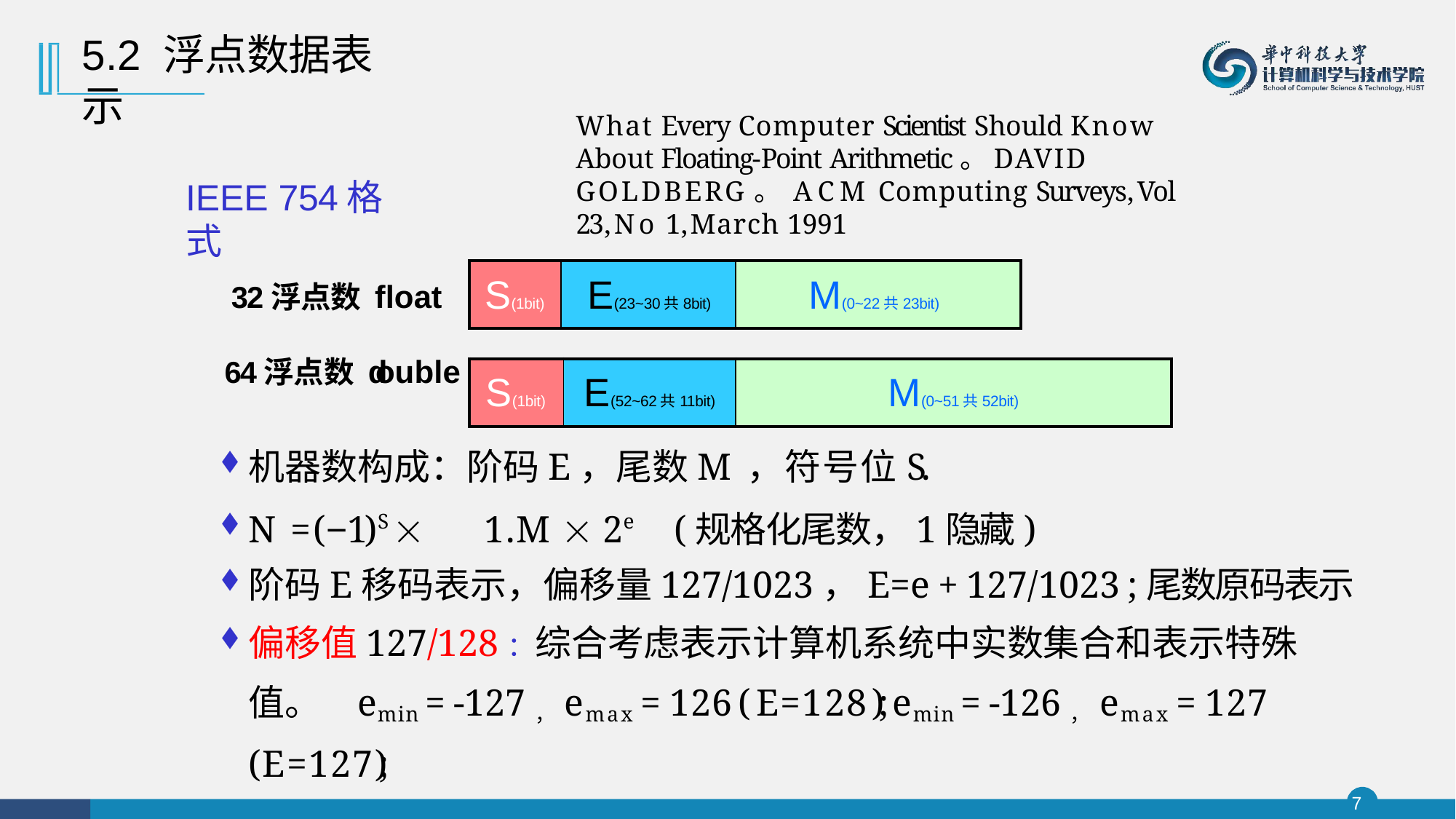

# 5.2 浮点数据表示
What Every Computer Scientist Should Know About Floating-Point Arithmetic。DAVID GOLDBERG。 ACM Computing Surveys, Vol 23, No 1, March 1991
IEEE 754格式
| S(1bit) | E(23~30共8bit) | M(0~22共23bit) |
| --- | --- | --- |
32浮点数 float

64浮点数 double
机器数构成：阶码E，尾数M，符号位S.
N = (−1)S ×	1.M ×	2e	(规格化尾数，1隐藏)
阶码E移码表示，偏移量127/1023，E=e + 127/1023 ;尾数原码表示
偏移值127/128：综合考虑表示计算机系统中实数集合和表示特殊值。 	emin = -127， emax = 126 ( E=128 ); emin = -126， emax = 127 ( E=127 );
| S(1bit) | E(52~62共11bit) | M(0~51共52bit) |
| --- | --- | --- |
7